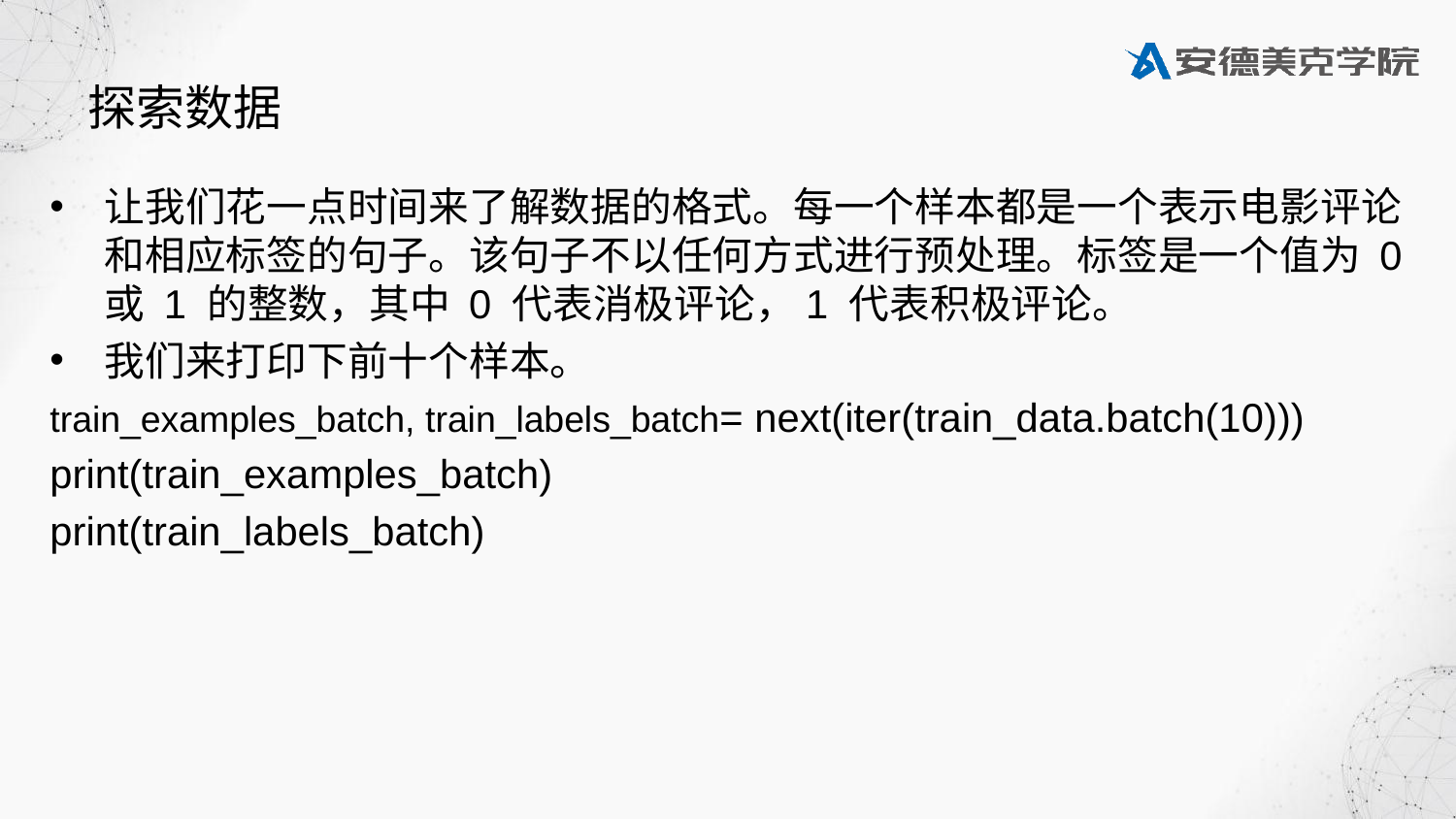

# 探索数据
让我们花一点时间来了解数据的格式。每一个样本都是一个表示电影评论和相应标签的句子。该句子不以任何方式进行预处理。标签是一个值为 0 或 1 的整数，其中 0 代表消极评论，1 代表积极评论。
我们来打印下前十个样本。
train_examples_batch, train_labels_batch= next(iter(train_data.batch(10)))
print(train_examples_batch)
print(train_labels_batch)